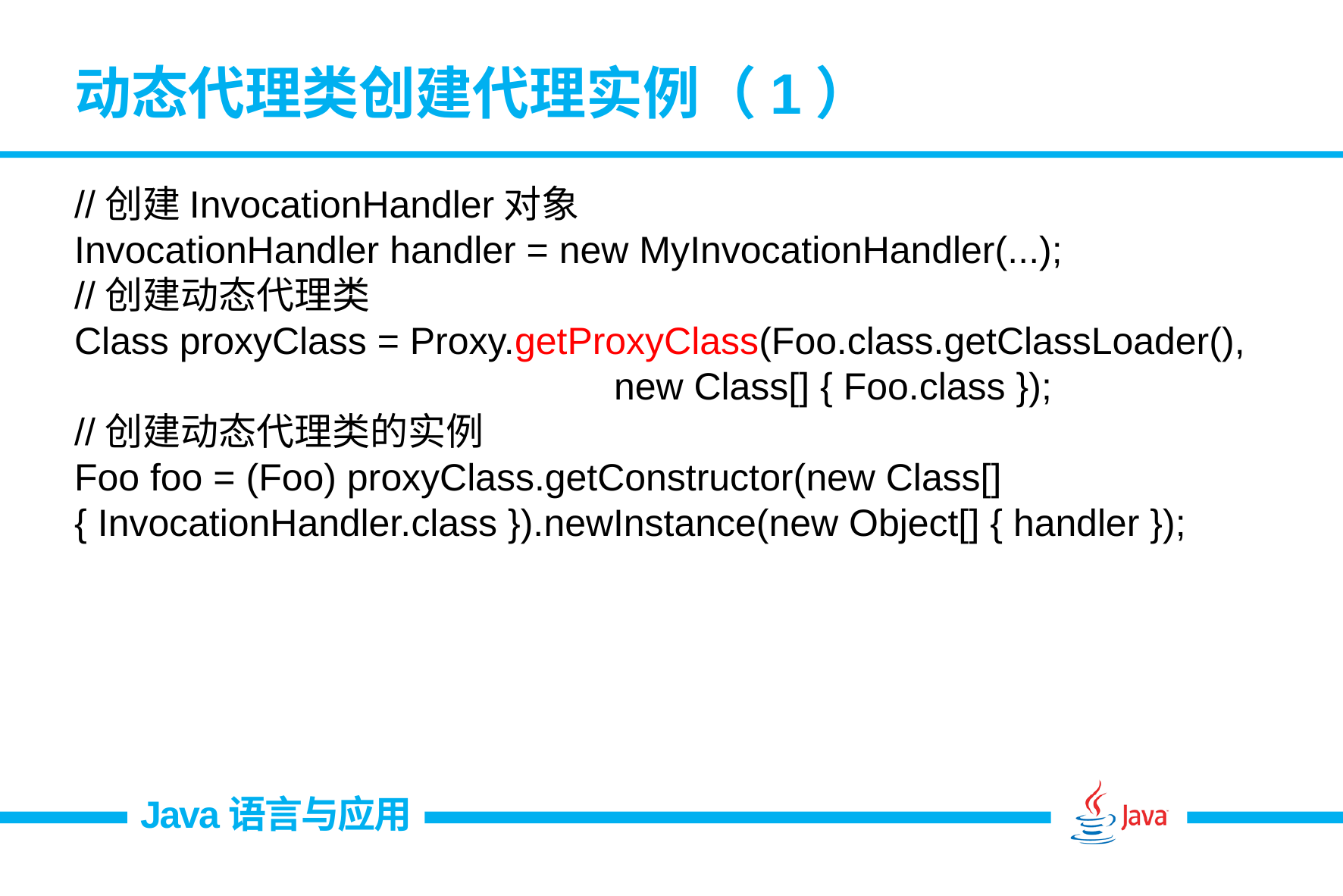

# 动态代理类创建代理实例（1）
//创建InvocationHandler对象
InvocationHandler handler = new MyInvocationHandler(...);
//创建动态代理类
Class proxyClass = Proxy.getProxyClass(Foo.class.getClassLoader(),
				        new Class[] { Foo.class });
//创建动态代理类的实例
Foo foo = (Foo) proxyClass.getConstructor(new Class[] { InvocationHandler.class }).newInstance(new Object[] { handler });